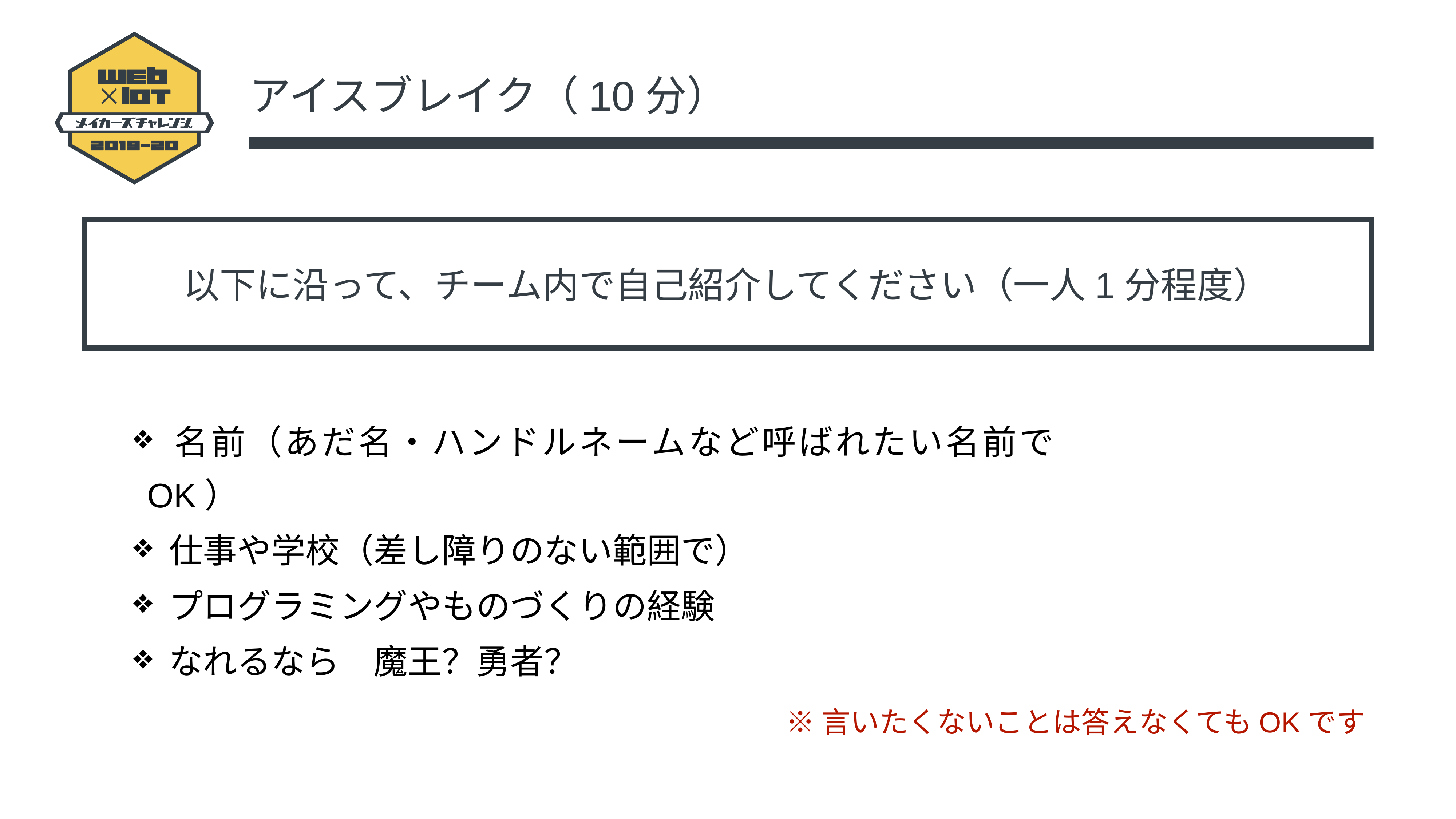

アイスブレイク（10分）

以下に沿って、チーム内で自己紹介してください（一人1分程度）
 名前（あだ名・ハンドルネームなど呼ばれたい名前でOK）
 仕事や学校（差し障りのない範囲で）
 プログラミングやものづくりの経験
 なれるなら　魔王？勇者？
※言いたくないことは答えなくてもOKです